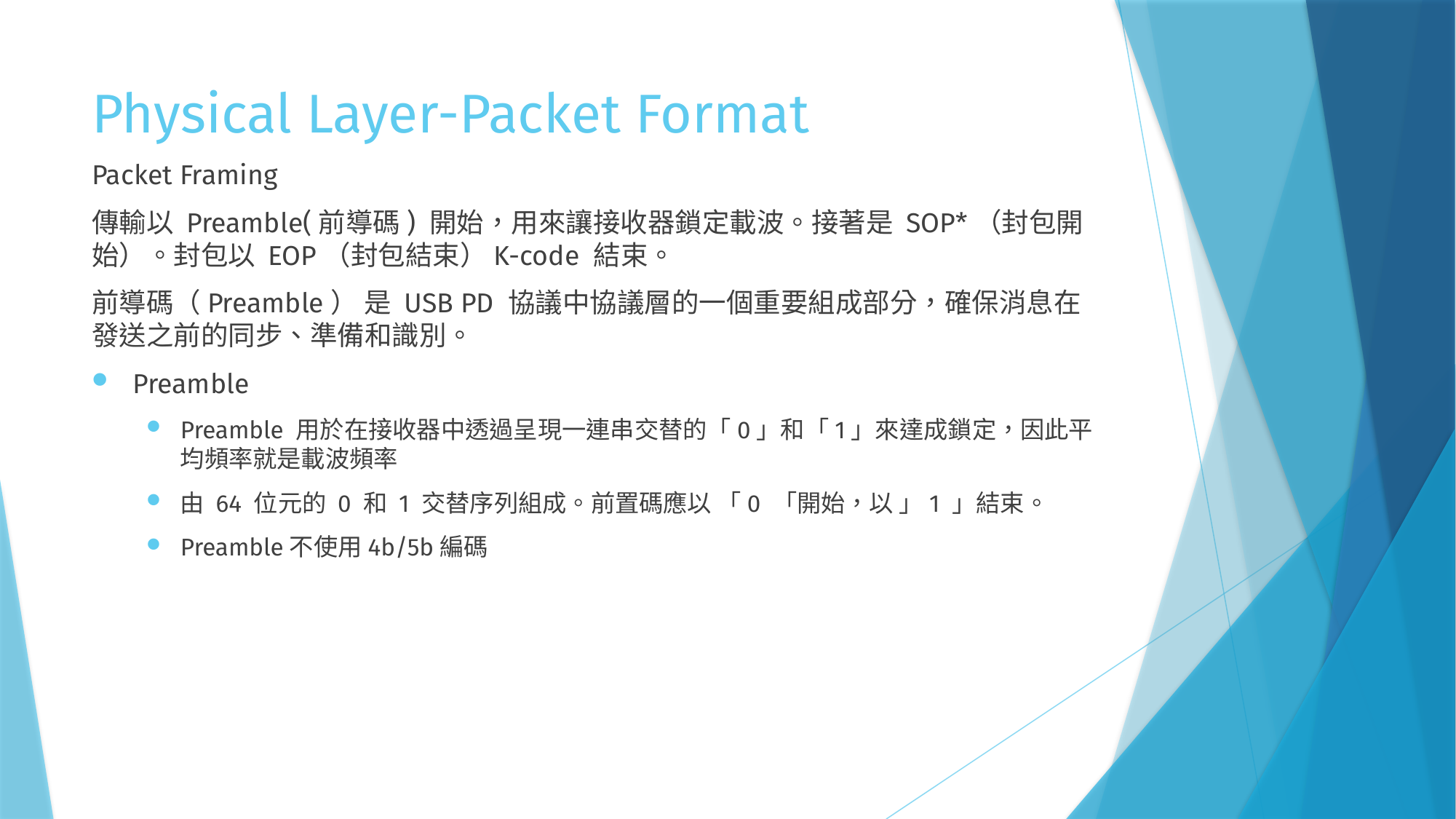

# Physical Layer-Packet Format
Packet Framing
傳輸以 Preamble(前導碼) 開始，用來讓接收器鎖定載波。接著是 SOP*（封包開始）。封包以 EOP（封包結束）K-code 結束。
前導碼（Preamble） 是 USB PD 協議中協議層的一個重要組成部分，確保消息在發送之前的同步、準備和識別。
Preamble
Preamble 用於在接收器中透過呈現一連串交替的「0」和「1」來達成鎖定，因此平均頻率就是載波頻率
由 64 位元的 0 和 1 交替序列組成。前置碼應以 「0 「開始，以 」1 」結束。
Preamble不使用4b/5b編碼